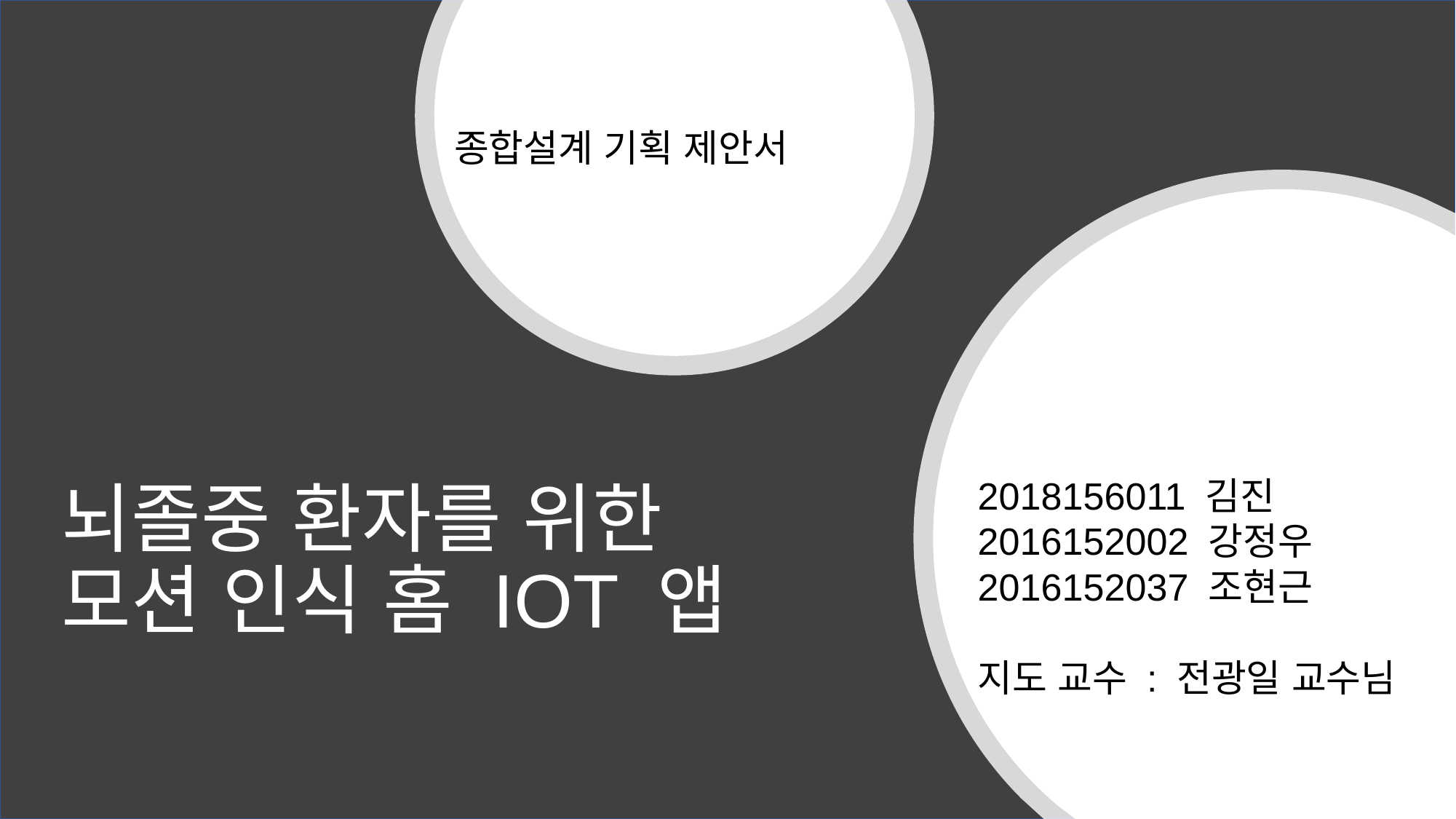

종합설계 기획 제안서

2018156011 김진
2016152002 강정우
2016152037 조현근

지도 교수 : 전광일 교수님

# 뇌졸중 환자를 위한 모션 인식 홈 IOT 앱